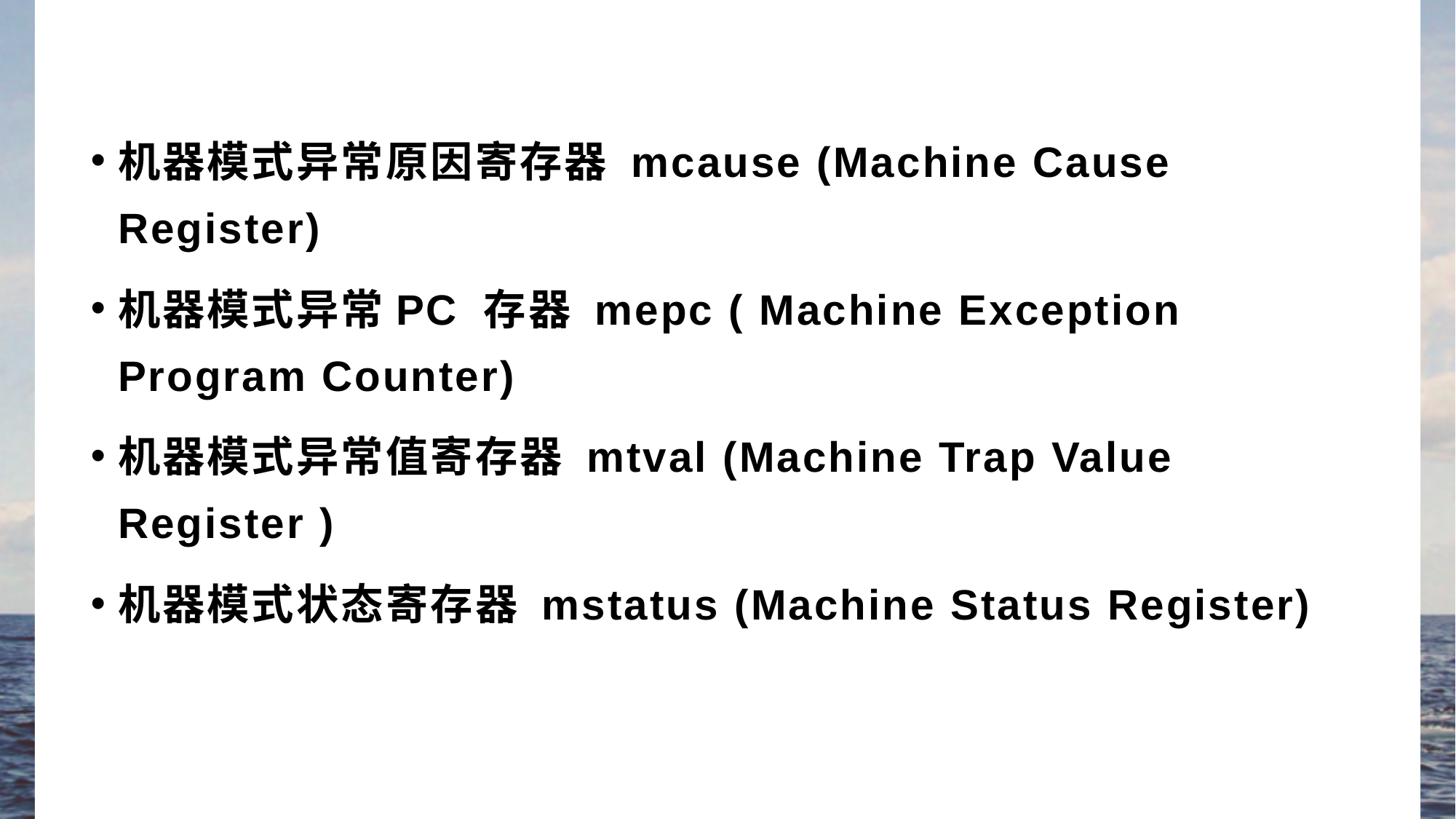

机器模式异常原因寄存器 mcause (Machine Cause Register)
机器模式异常PC 存器 mepc ( Machine Exception Program Counter)
机器模式异常值寄存器 mtval (Machine Trap Value Register )
机器模式状态寄存器 mstatus (Machine Status Register)